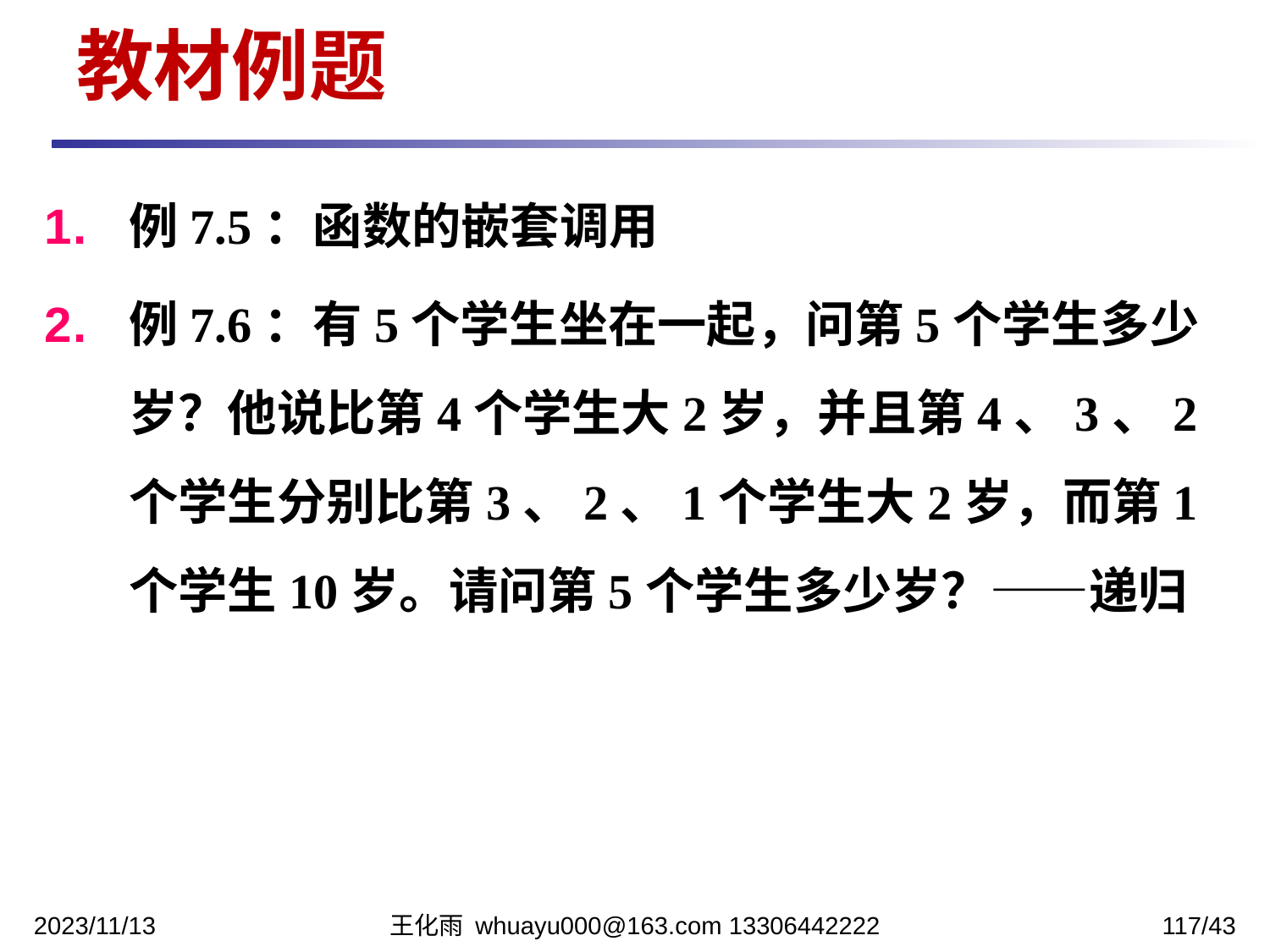

教材例题
例7.5：函数的嵌套调用
例7.6：有5个学生坐在一起，问第5个学生多少岁？他说比第4个学生大2岁，并且第4、3、2个学生分别比第3、2、1个学生大2岁，而第1个学生10岁。请问第5个学生多少岁？——递归

2023/11/13
王化雨 whuayu000@163.com 13306442222
117/43